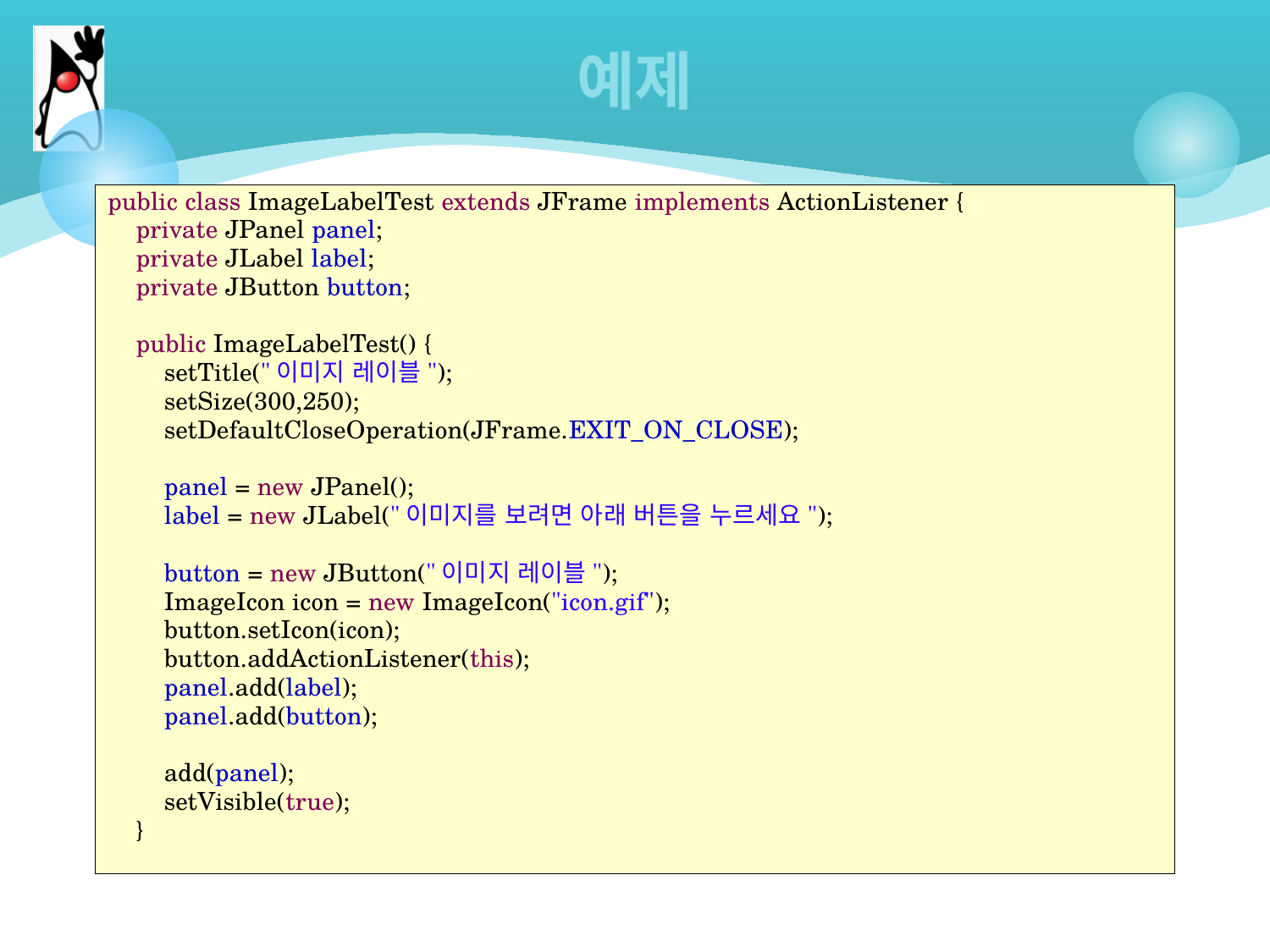

# 예제
public class ImageLabelTest extends JFrame implements ActionListener {
    private JPanel panel;
    private JLabel label;
    private JButton button;

    public ImageLabelTest() {
        setTitle("이미지 레이블");
        setSize(300,250);
        setDefaultCloseOperation(JFrame.EXIT_ON_CLOSE);

        panel = new JPanel();
        label = new JLabel("이미지를 보려면 아래 버튼을 누르세요");

        button = new JButton("이미지 레이블");
        ImageIcon icon = new ImageIcon("icon.gif");
        button.setIcon(icon);
        button.addActionListener(this);
        panel.add(label);
        panel.add(button);

        add(panel);
        setVisible(true);
    }